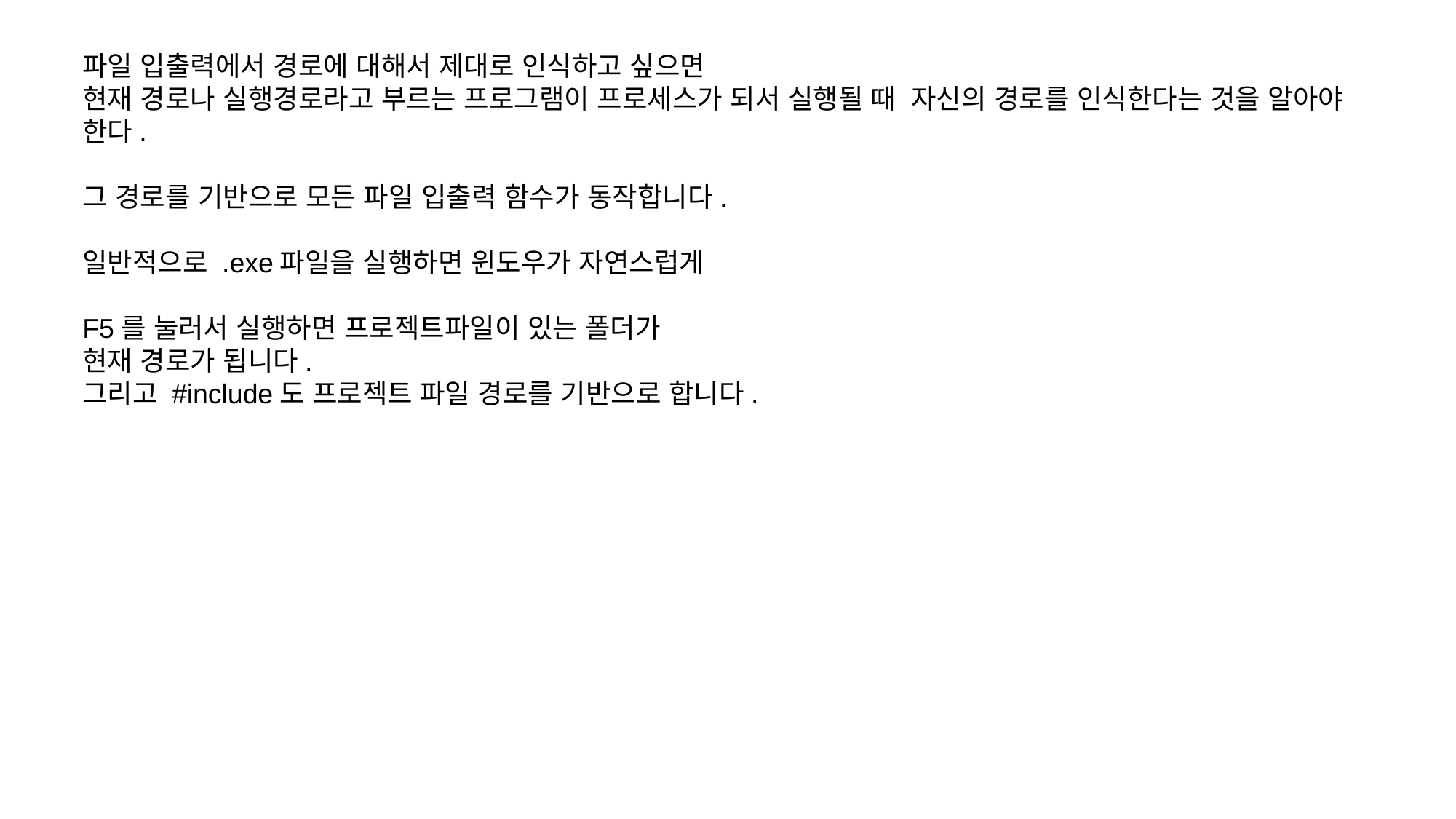

파일 입출력에서 경로에 대해서 제대로 인식하고 싶으면
현재 경로나 실행경로라고 부르는 프로그램이 프로세스가 되서 실행될 때  자신의 경로를 인식한다는 것을 알아야 한다.

그 경로를 기반으로 모든 파일 입출력 함수가 동작합니다.

일반적으로 .exe파일을 실행하면 윈도우가 자연스럽게

F5를 눌러서 실행하면 프로젝트파일이 있는 폴더가
현재 경로가 됩니다.
그리고 #include도 프로젝트 파일 경로를 기반으로 합니다.